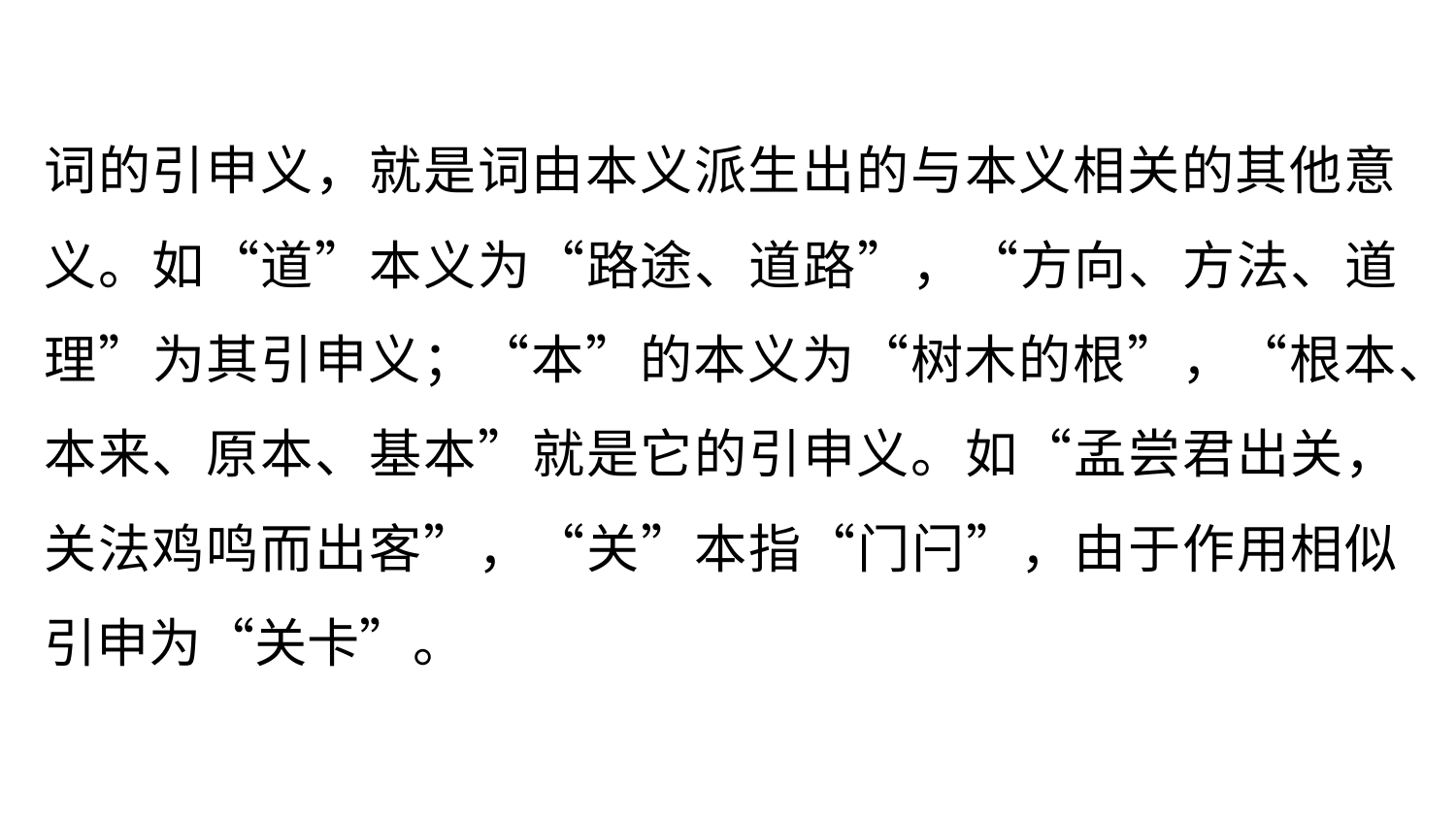

词的引申义，就是词由本义派生出的与本义相关的其他意义。如“道”本义为“路途、道路”，“方向、方法、道理”为其引申义；“本”的本义为“树木的根”，“根本、本来、原本、基本”就是它的引申义。如“孟尝君出关，关法鸡鸣而出客”，“关”本指“门闩”，由于作用相似引申为“关卡”。